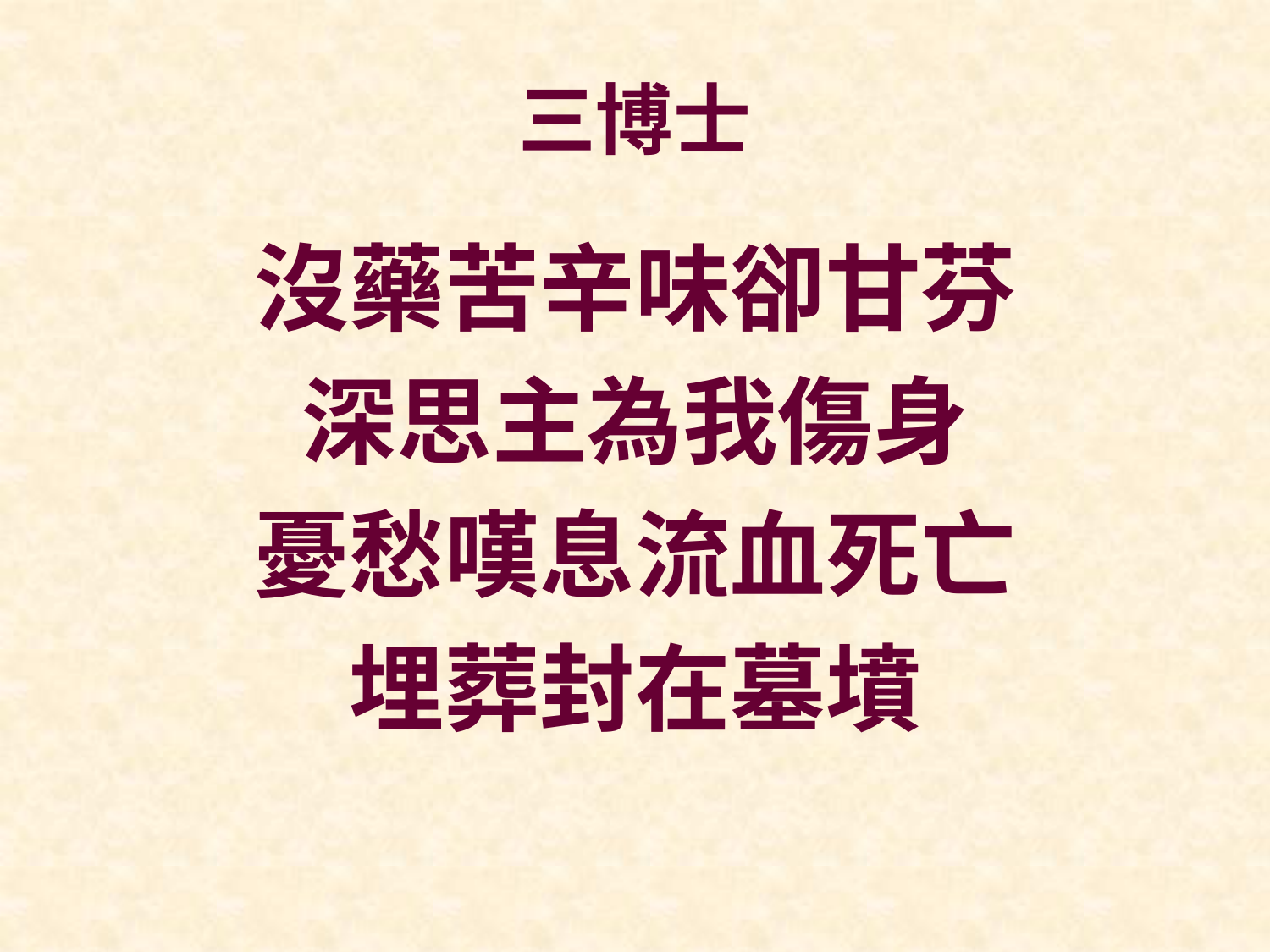

# 三博士
沒藥苦辛味卻甘芬
深思主為我傷身
憂愁嘆息流血死亡
埋葬封在墓墳